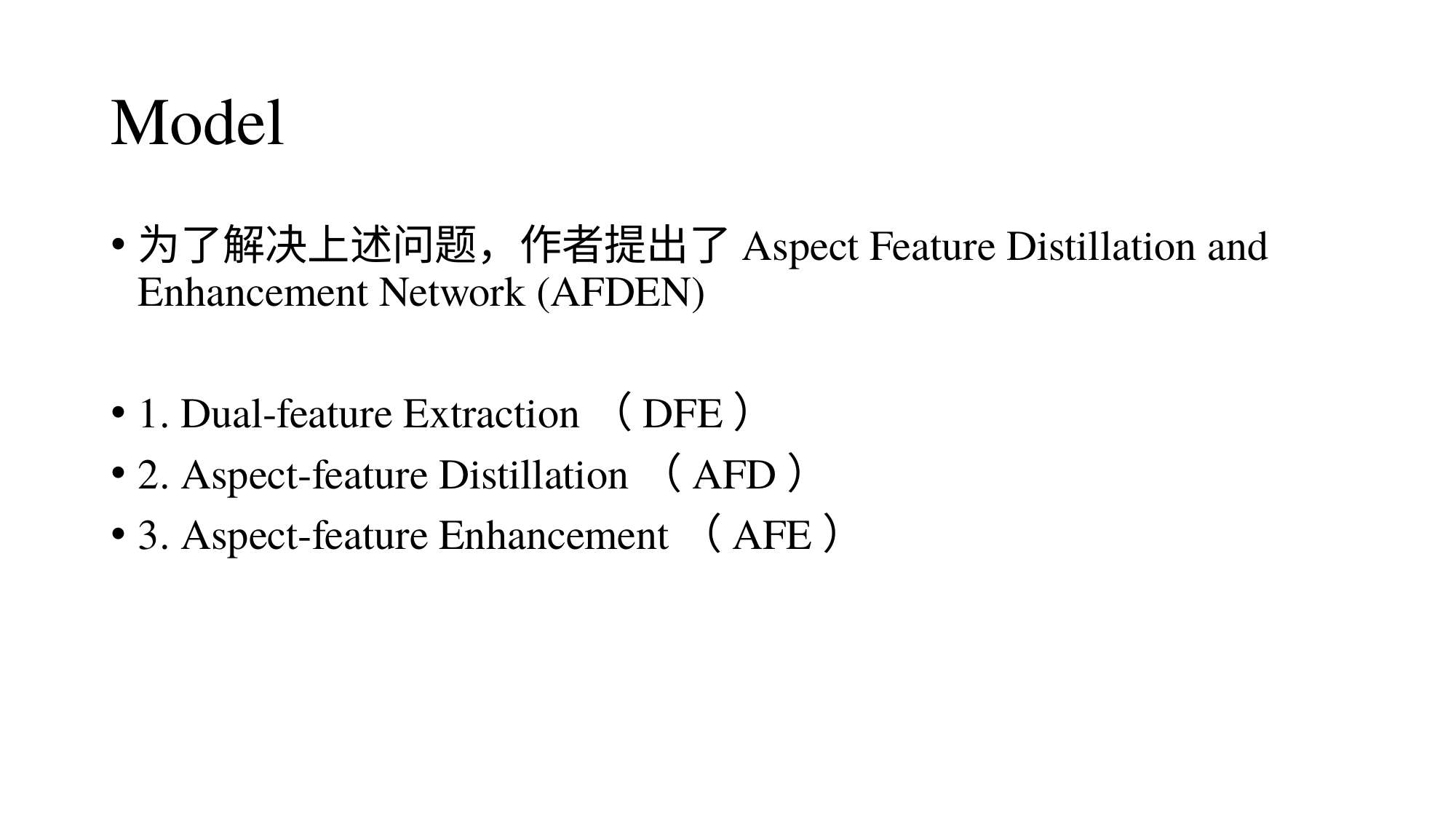

# Model
为了解决上述问题，作者提出了Aspect Feature Distillation and Enhancement Network (AFDEN)

1. Dual-feature Extraction（DFE）
2. Aspect-feature Distillation（AFD）
3. Aspect-feature Enhancement（AFE）